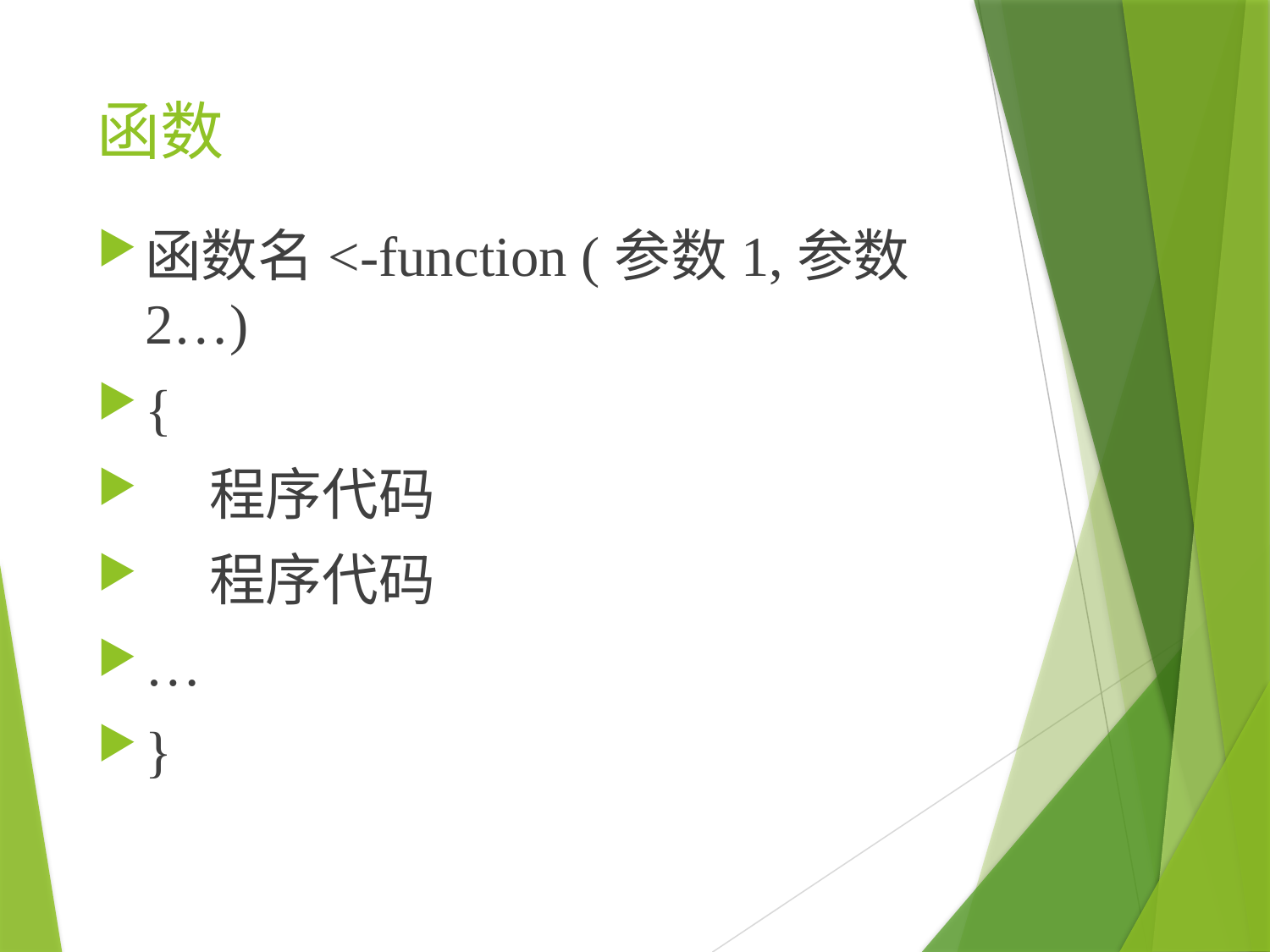

# 函数
函数名<-function (参数1,参数2…)
{
    程序代码
    程序代码
…
}